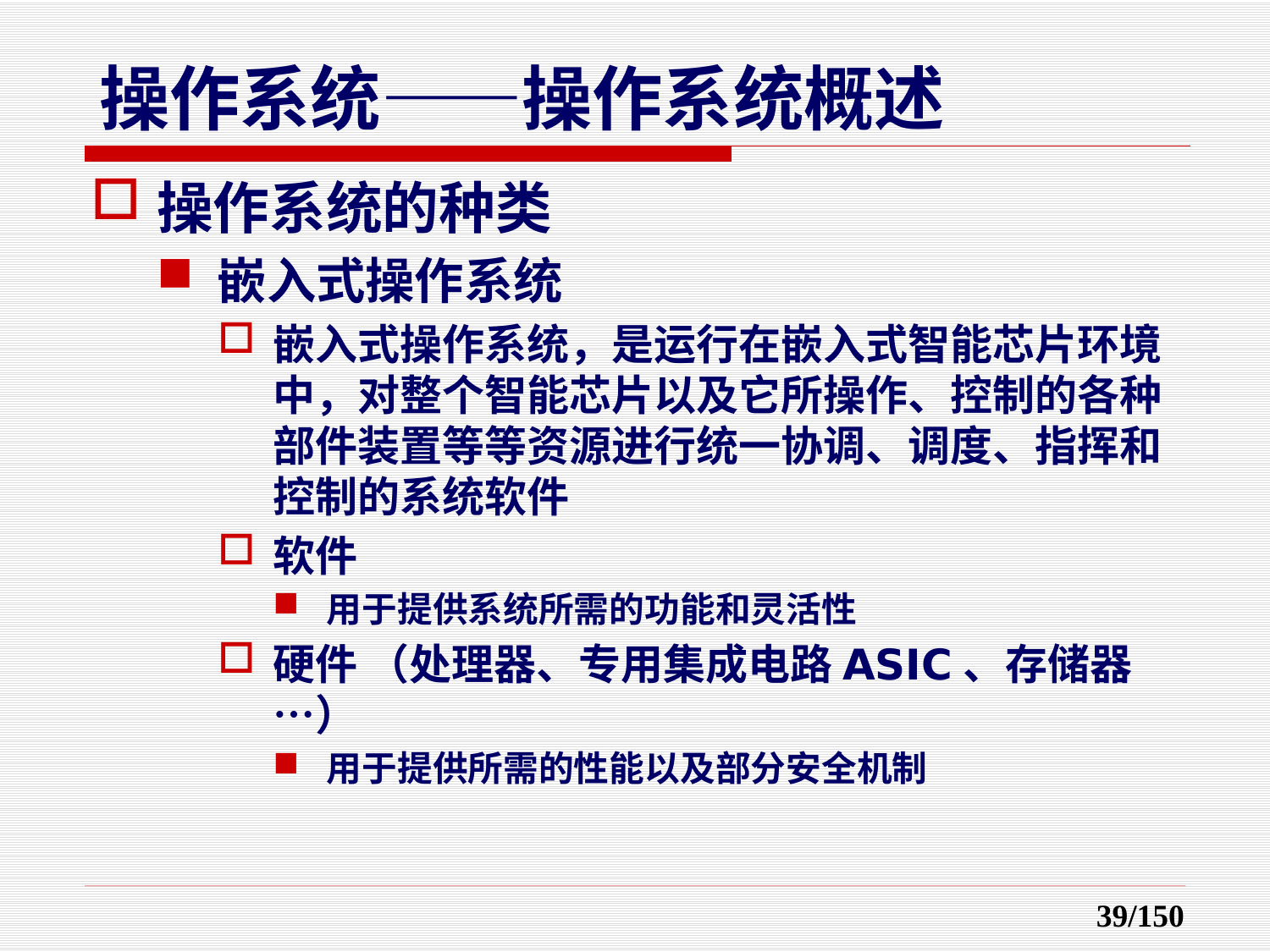

操作系统的种类
嵌入式操作系统
嵌入式操作系统，是运行在嵌入式智能芯片环境中，对整个智能芯片以及它所操作、控制的各种部件装置等等资源进行统一协调、调度、指挥和控制的系统软件
软件
用于提供系统所需的功能和灵活性
硬件 （处理器、专用集成电路ASIC、存储器…）
用于提供所需的性能以及部分安全机制